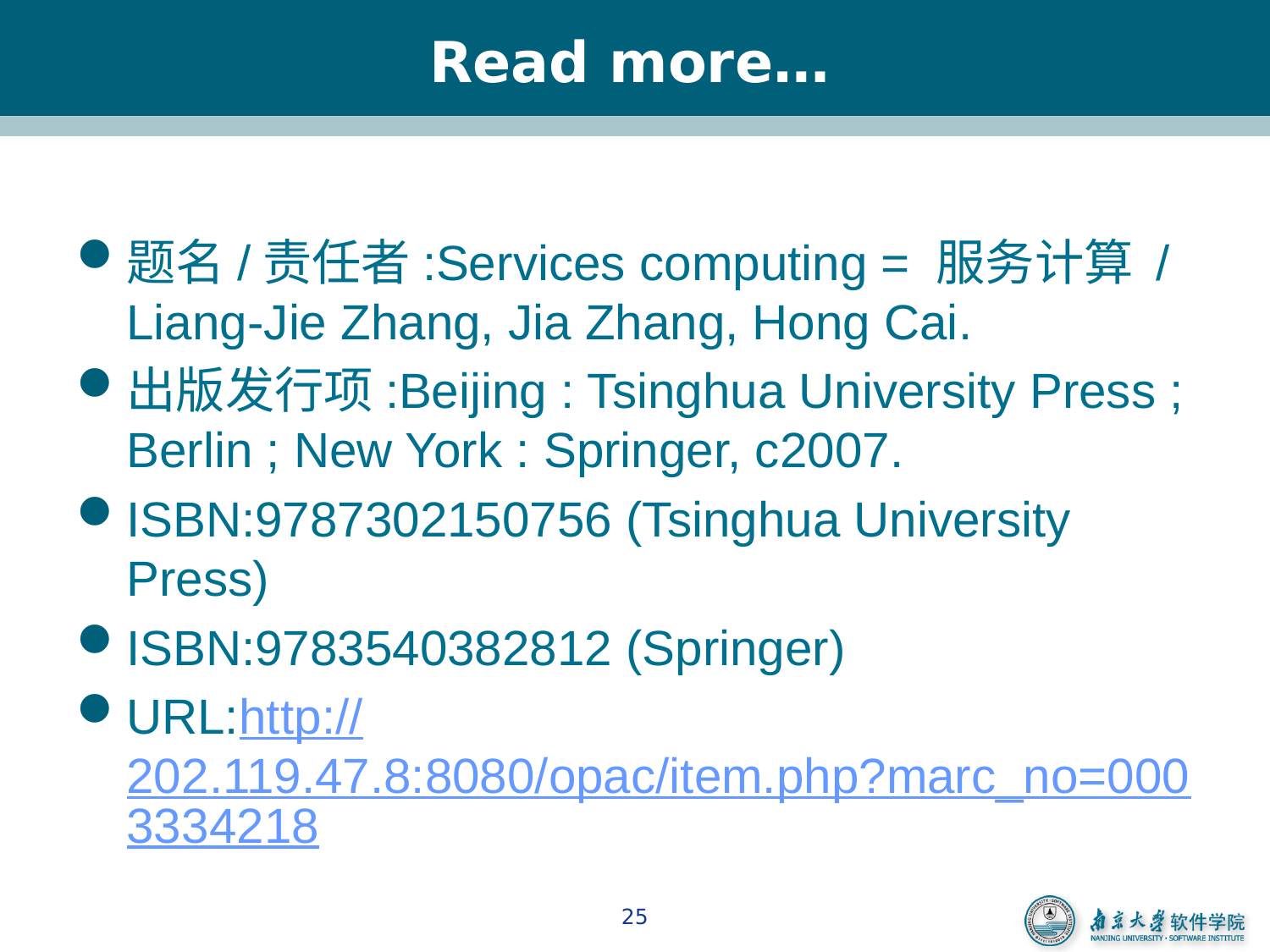

# Read more…
题名/责任者:Services computing = 服务计算 / Liang-Jie Zhang, Jia Zhang, Hong Cai.
出版发行项:Beijing : Tsinghua University Press ; Berlin ; New York : Springer, c2007.
ISBN:9787302150756 (Tsinghua University Press)
ISBN:9783540382812 (Springer)
URL:http://202.119.47.8:8080/opac/item.php?marc_no=0003334218
25